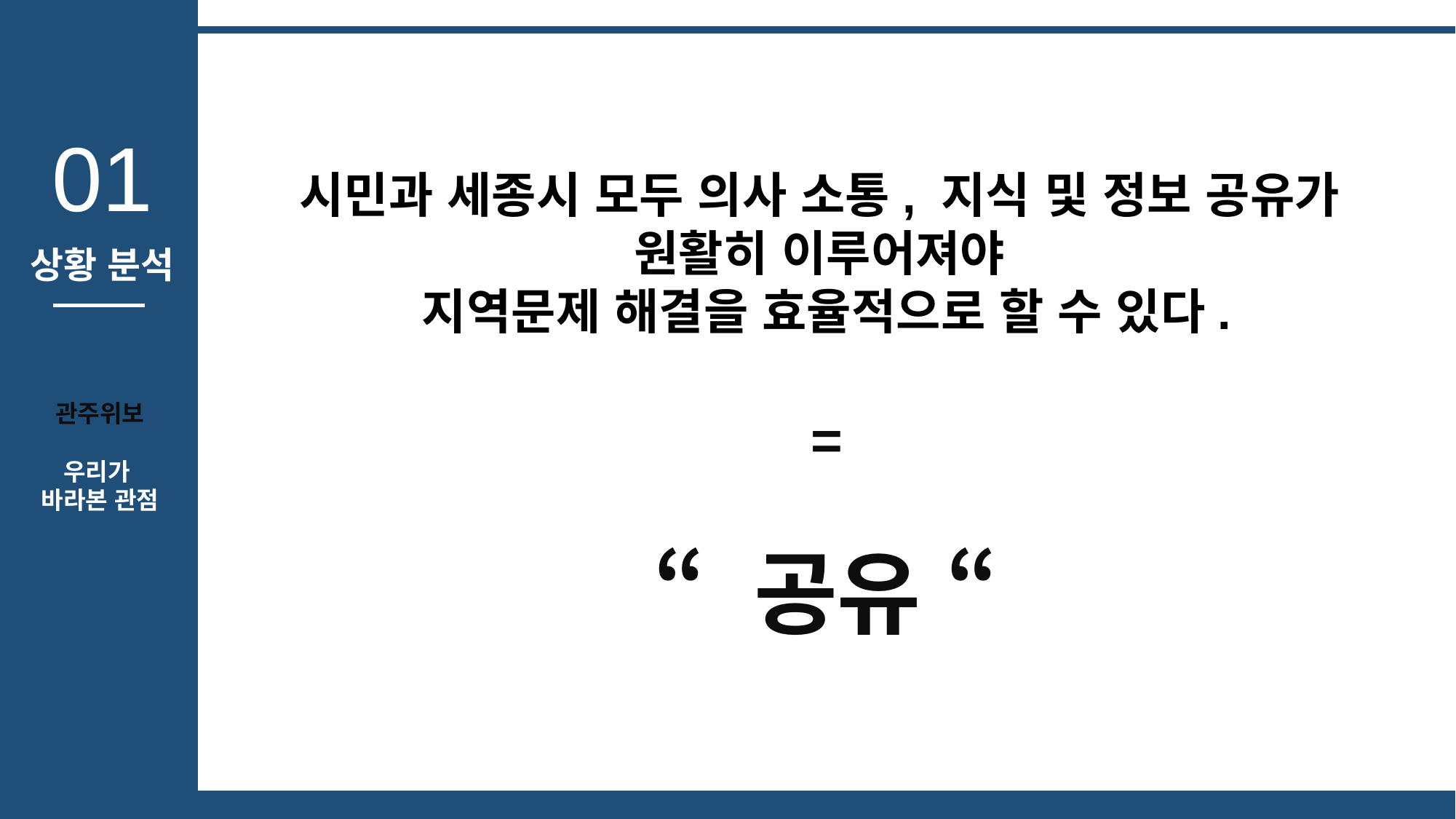

시민과 세종시 모두 의사 소통, 지식 및 정보 공유가
원활히 이루어져야
지역문제 해결을 효율적으로 할 수 있다.

=

“ 공유 “
01
상황 분석

관주위보

우리가
바라본 관점